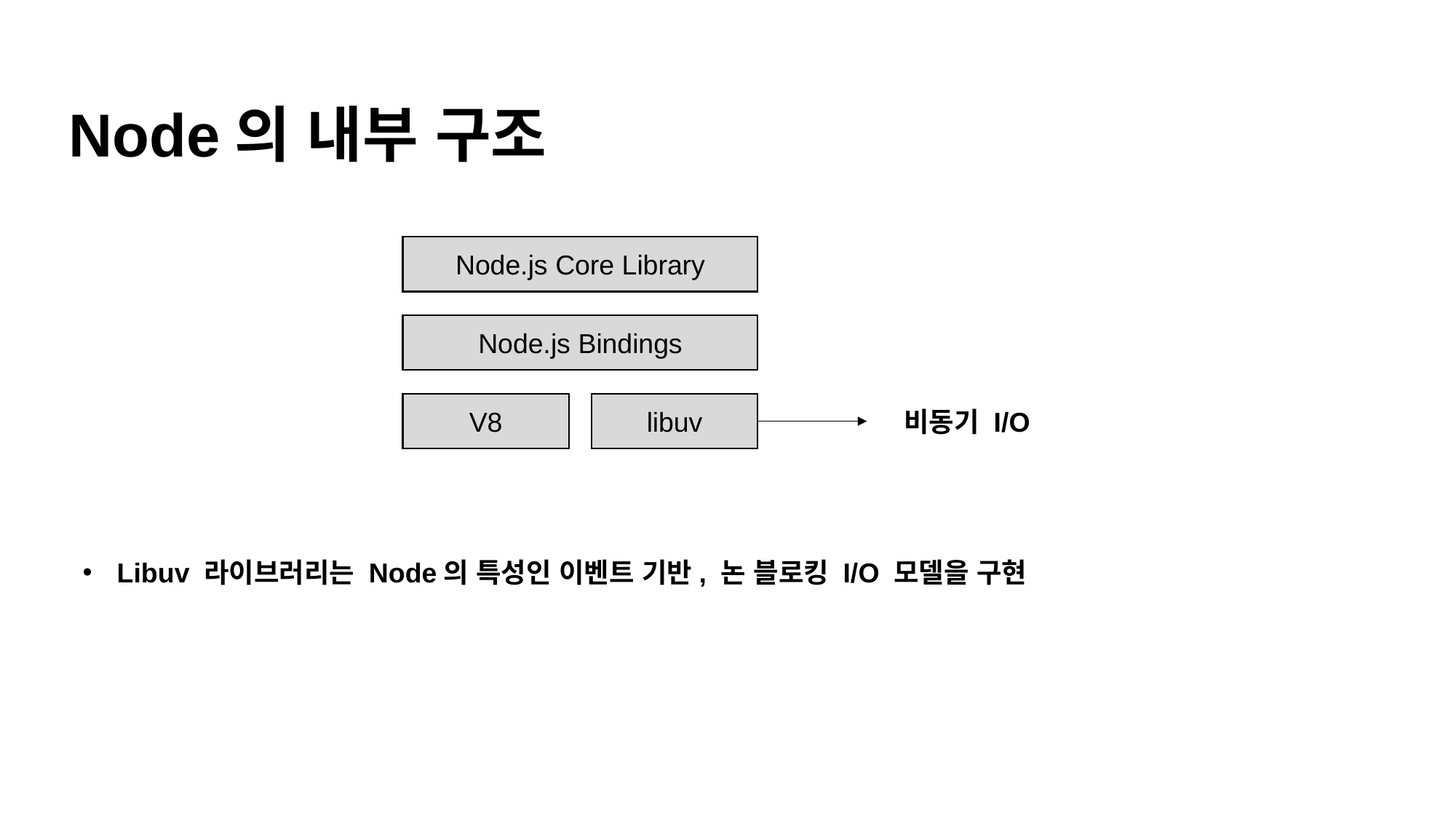

Node의 내부 구조

Node.js Core Library
Node.js Bindings
V8
libuv
비동기 I/O
Libuv 라이브러리는 Node의 특성인 이벤트 기반, 논 블로킹 I/O 모델을 구현